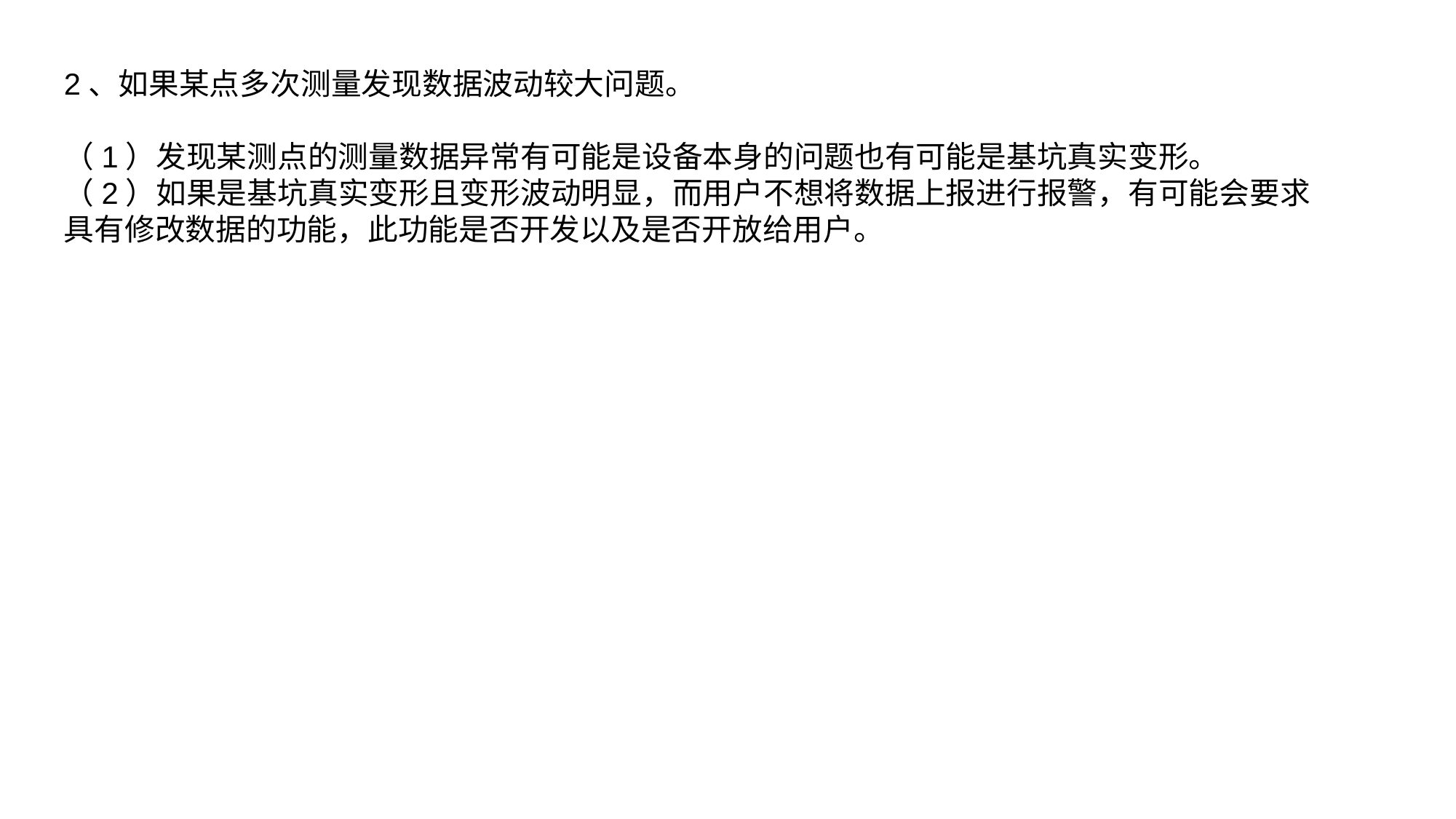

2、如果某点多次测量发现数据波动较大问题。

（1）发现某测点的测量数据异常有可能是设备本身的问题也有可能是基坑真实变形。
（2）如果是基坑真实变形且变形波动明显，而用户不想将数据上报进行报警，有可能会要求具有修改数据的功能，此功能是否开发以及是否开放给用户。